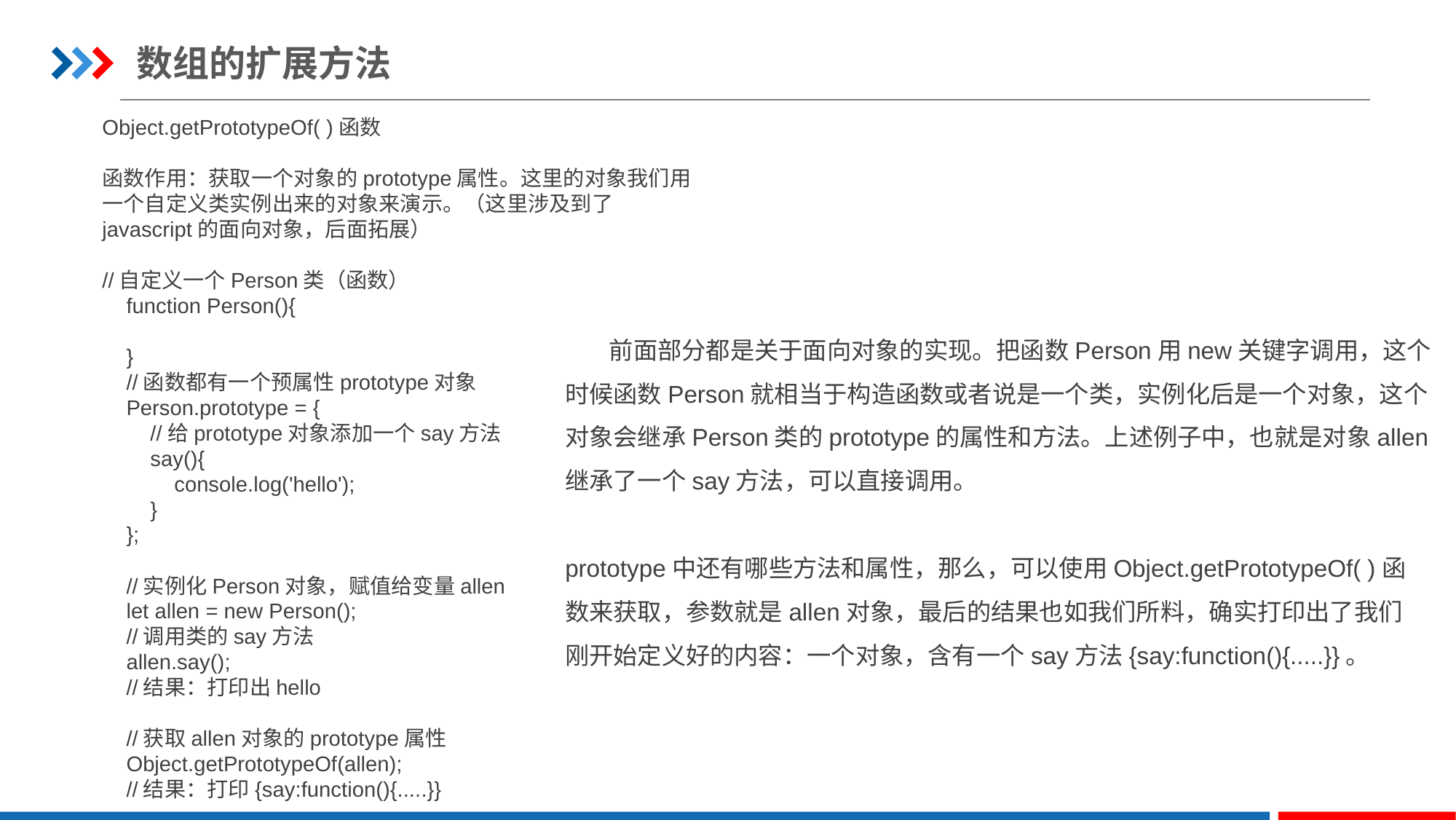

数组的扩展方法
Object.getPrototypeOf( )函数

函数作用：获取一个对象的prototype属性。这里的对象我们用一个自定义类实例出来的对象来演示。（这里涉及到了javascript的面向对象，后面拓展）

//自定义一个Person类（函数）
    function Person(){

    }
    //函数都有一个预属性prototype对象
    Person.prototype = {
        //给prototype对象添加一个say方法
        say(){
            console.log('hello');
        }
    };

    //实例化Person对象，赋值给变量allen
    let allen = new Person();
    //调用类的say方法
    allen.say();
    //结果：打印出hello

    //获取allen对象的prototype属性
    Object.getPrototypeOf(allen);
    //结果：打印{say:function(){.....}}
       前面部分都是关于面向对象的实现。把函数Person用new关键字调用，这个
时候函数Person就相当于构造函数或者说是一个类，实例化后是一个对象，这个
对象会继承Person类的prototype的属性和方法。上述例子中，也就是对象allen
继承了一个say方法，可以直接调用。

prototype中还有哪些方法和属性，那么，可以使用Object.getPrototypeOf( )函
数来获取，参数就是allen对象，最后的结果也如我们所料，确实打印出了我们
刚开始定义好的内容：一个对象，含有一个say方法{say:function(){.....}}。